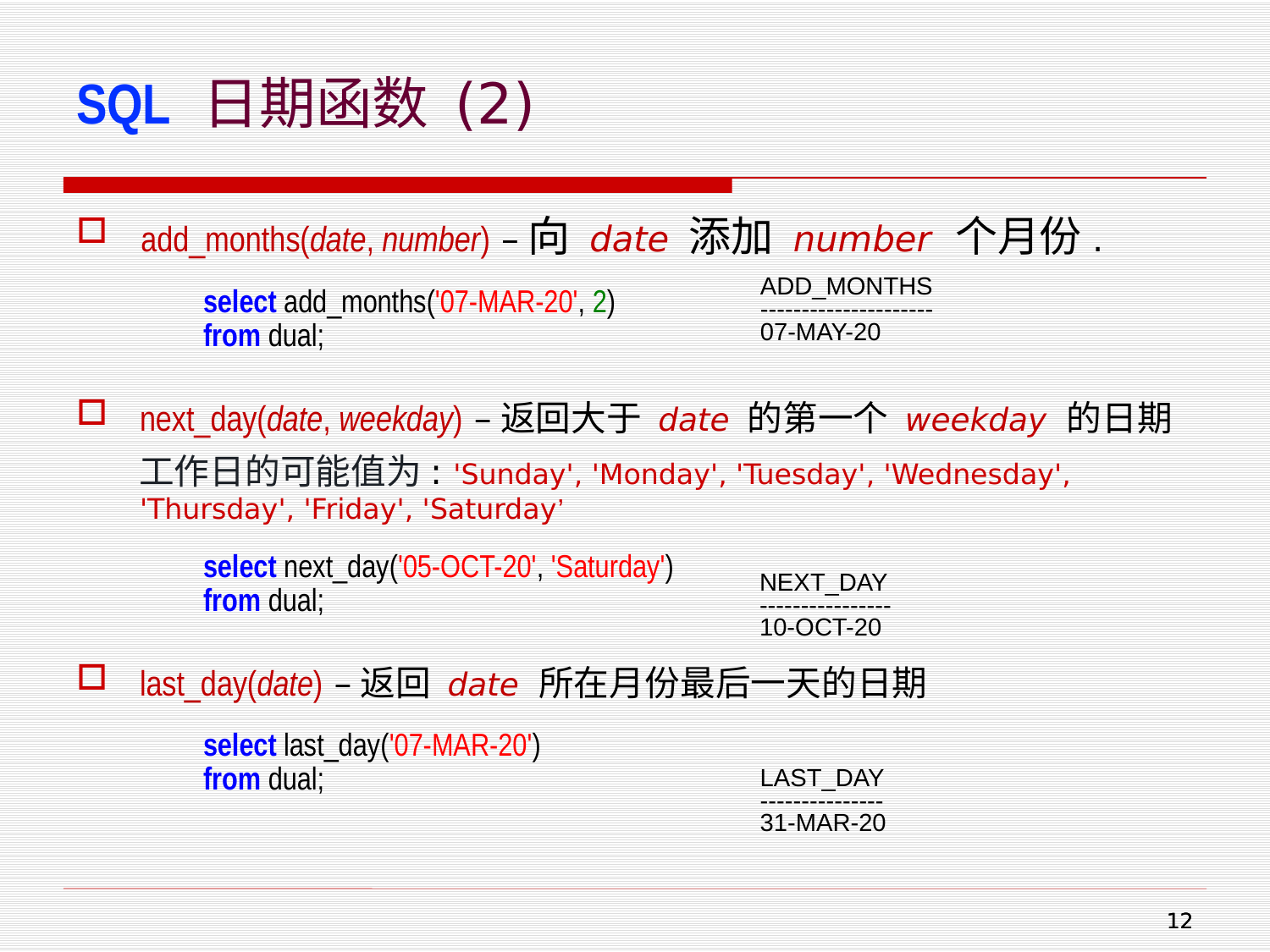

# SQL 日期函数 (2)
add_months(date, number) –向 date 添加 number 个月份.
select add_months('07-MAR-20', 2)
from dual;
next_day(date, weekday) –返回大于 date 的第一个 weekday 的日期
工作日的可能值为: 'Sunday', 'Monday', 'Tuesday', 'Wednesday', 'Thursday', 'Friday', 'Saturday’
select next_day('05-OCT-20', 'Saturday')
from dual;
last_day(date) –返回 date 所在月份最后一天的日期
select last_day('07-MAR-20')
from dual;

ADD_MONTHS
---------------------
07-MAY-20
NEXT_DAY
----------------
10-OCT-20
LAST_DAY
---------------
31-MAR-20
12
12